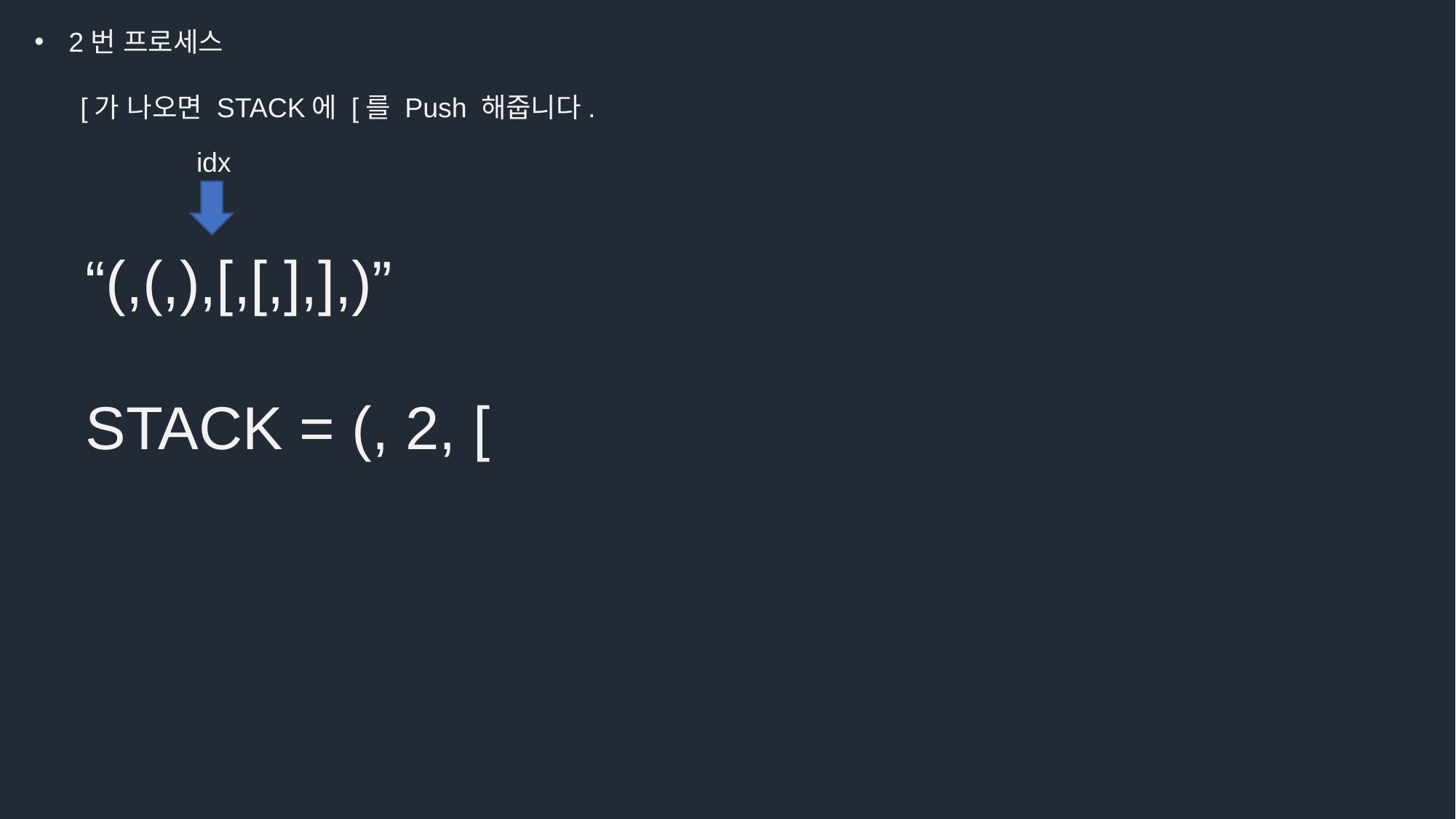

2번 프로세스

      [가 나오면 STACK에 [를 Push 해줍니다.
idx

“(,(,),[,[,],],)”

STACK = (, 2, [